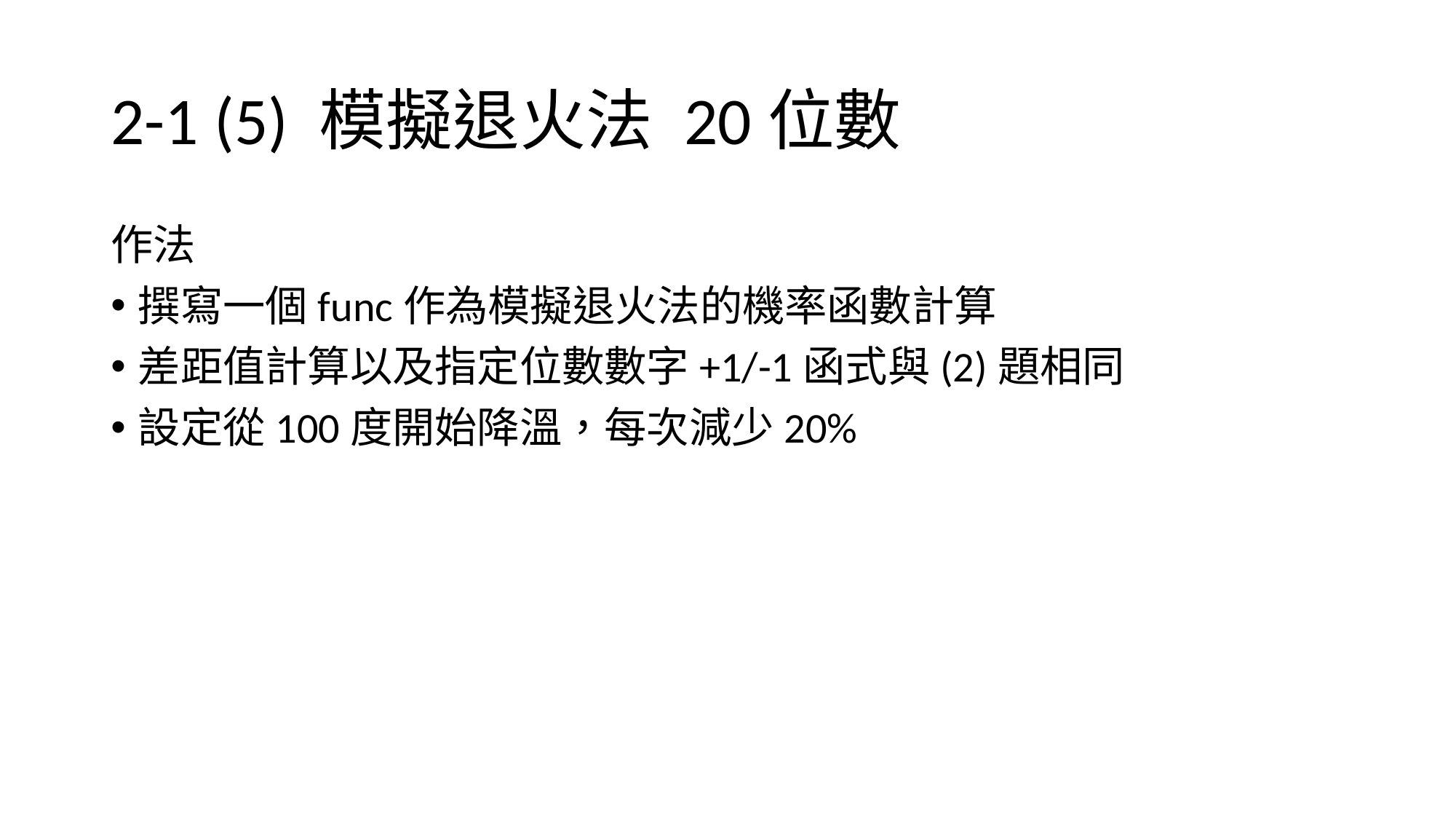

# 2-1 (5) 模擬退火法 20位數
作法
撰寫一個func作為模擬退火法的機率函數計算
差距值計算以及指定位數數字+1/-1函式與(2)題相同
設定從100度開始降溫，每次減少20%